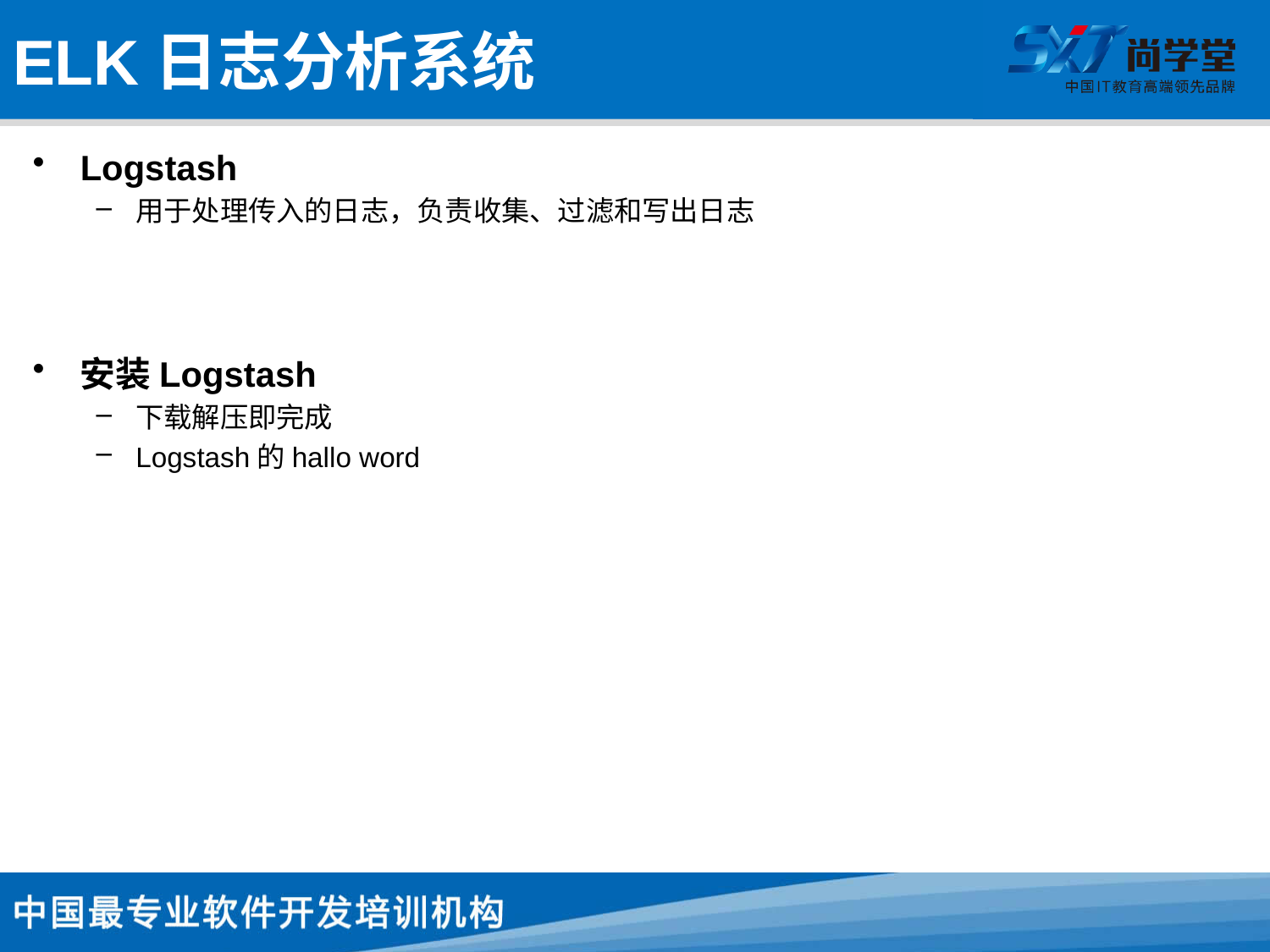

# ELK日志分析系统
Logstash
用于处理传入的日志，负责收集、过滤和写出日志

安装Logstash
下载解压即完成
Logstash的hallo word